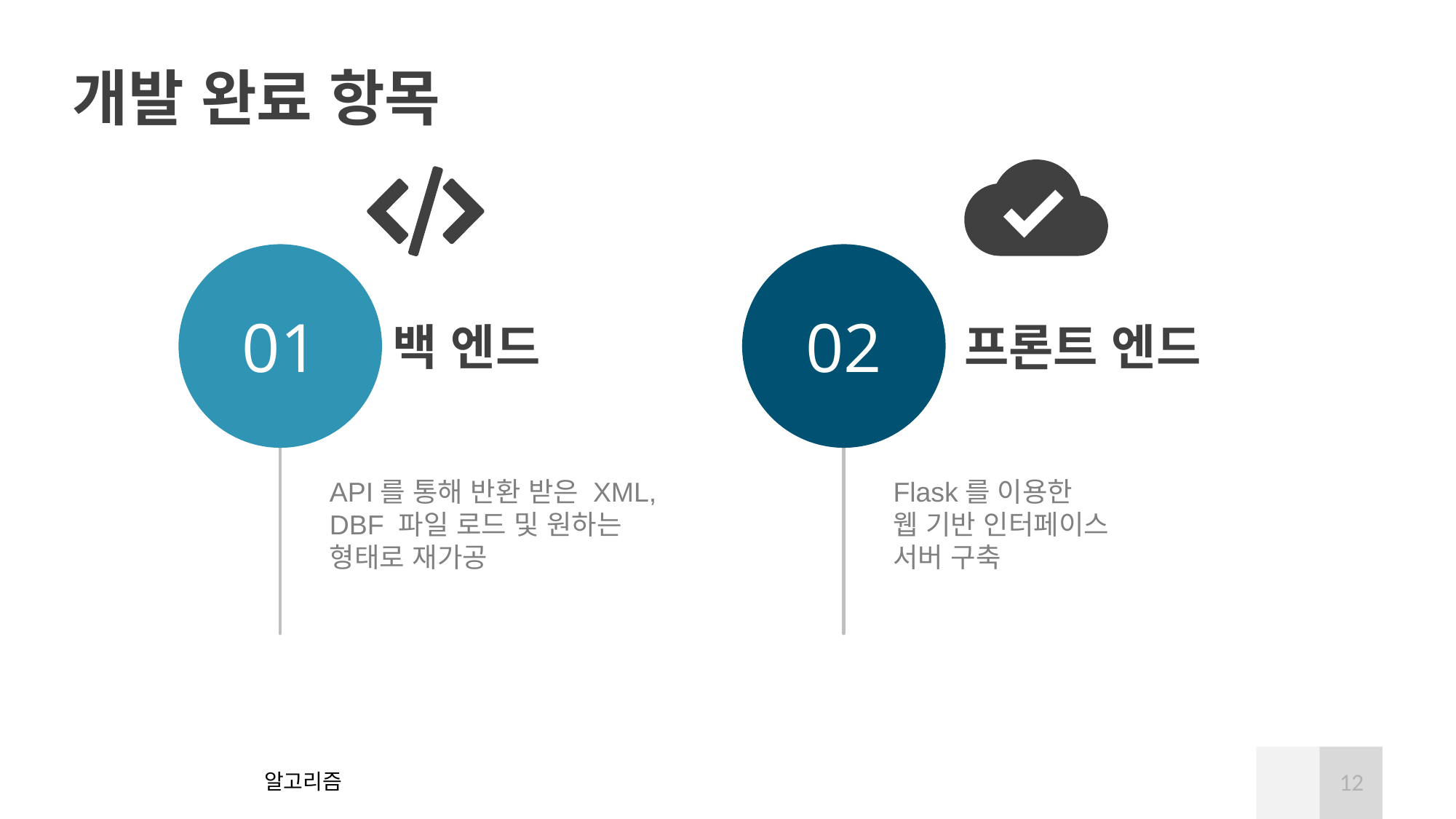

# 개발 완료 항목

01
02
백 엔드
프론트 엔드
API를 통해 반환 받은 XML, DBF 파일 로드 및 원하는 형태로 재가공
Flask를 이용한
웹 기반 인터페이스
서버 구축
알고리즘
12